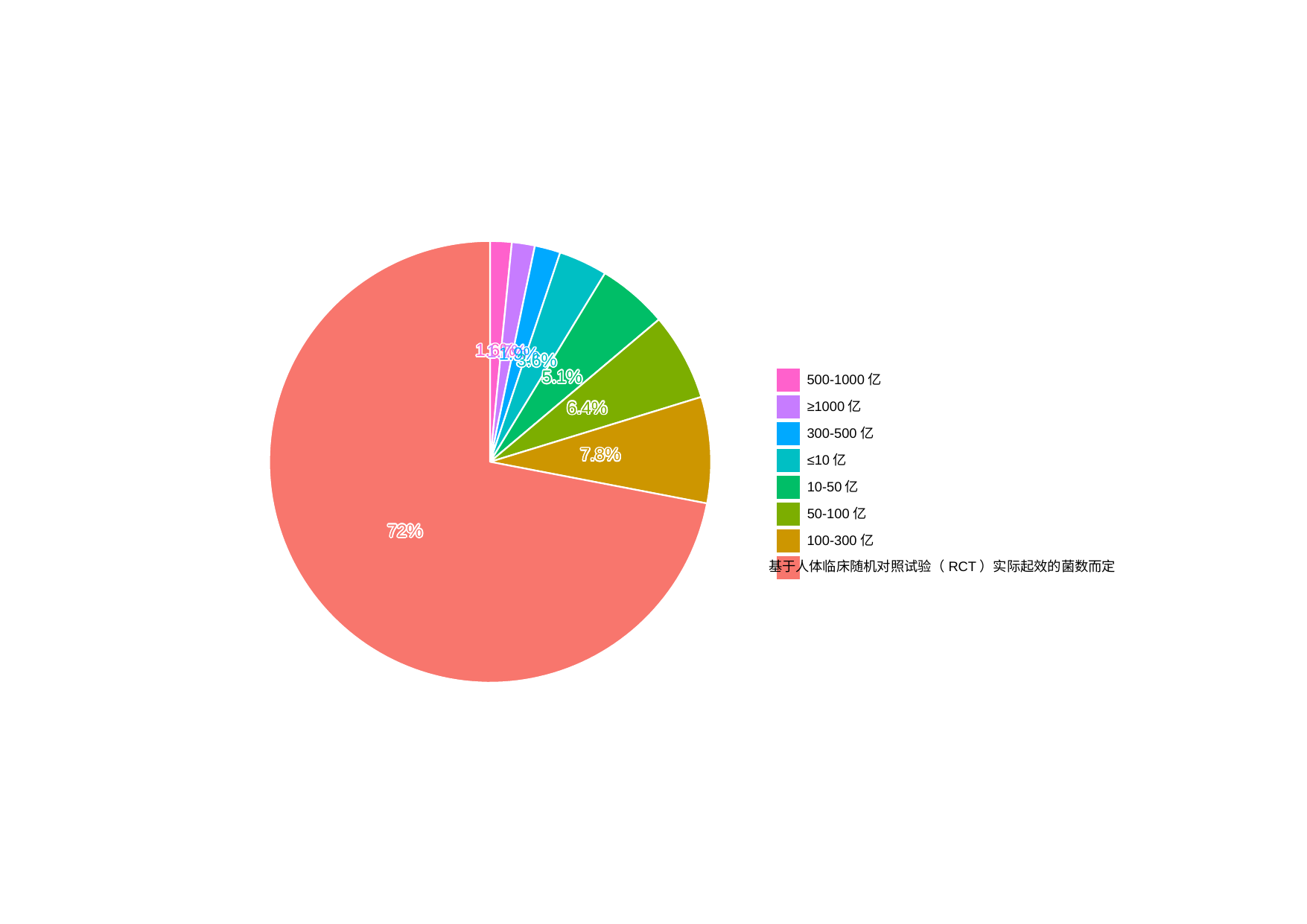

1.6%
1.6%
1.6%
1.6%
1.6%
1.6%
1.6%
1.7%
1.7%
1.7%
1.6%
1.6%
1.6%
1.7%
1.7%
1.6%
1.6%
1.7%
1.7%
1.6%
1.6%
1.7%
1.7%
1.7%
1.6%
1.6%
1.6%
1.7%
1.7%
1.7%
1.7%
1.7%
1.7%
1.7%
1.9%
1.9%
1.9%
1.9%
1.9%
1.9%
1.9%
1.9%
1.9%
1.9%
1.9%
1.9%
1.9%
1.9%
1.9%
1.9%
1.9%
3.6%
3.6%
3.6%
3.6%
3.6%
3.6%
3.6%
3.6%
3.6%
3.6%
3.6%
3.6%
3.6%
3.6%
3.6%
3.6%
3.6%

5.1%
5.1%
5.1%
5.1%
5.1%
5.1%
5.1%
5.1%
5.1%
5.1%
5.1%
5.1%
5.1%
5.1%
5.1%
5.1%
5.1%
500-1000亿

6.4%
6.4%
6.4%
6.4%
6.4%
6.4%
6.4%
6.4%
6.4%
6.4%
≥1000亿
6.4%
6.4%
6.4%
6.4%
6.4%
6.4%
6.4%

300-500亿
7.8%
7.8%
7.8%
7.8%
7.8%
7.8%
7.8%

7.8%
7.8%
7.8%
7.8%
7.8%
7.8%
7.8%
7.8%
7.8%
7.8%
≤10亿

10-50亿

50-100亿
72%
72%
72%
72%
72%
72%
72%
72%
72%
72%
72%
72%
72%
72%
72%
72%
72%

100-300亿

基于人体临床随机对照试验（RCT）实际起效的菌数而定